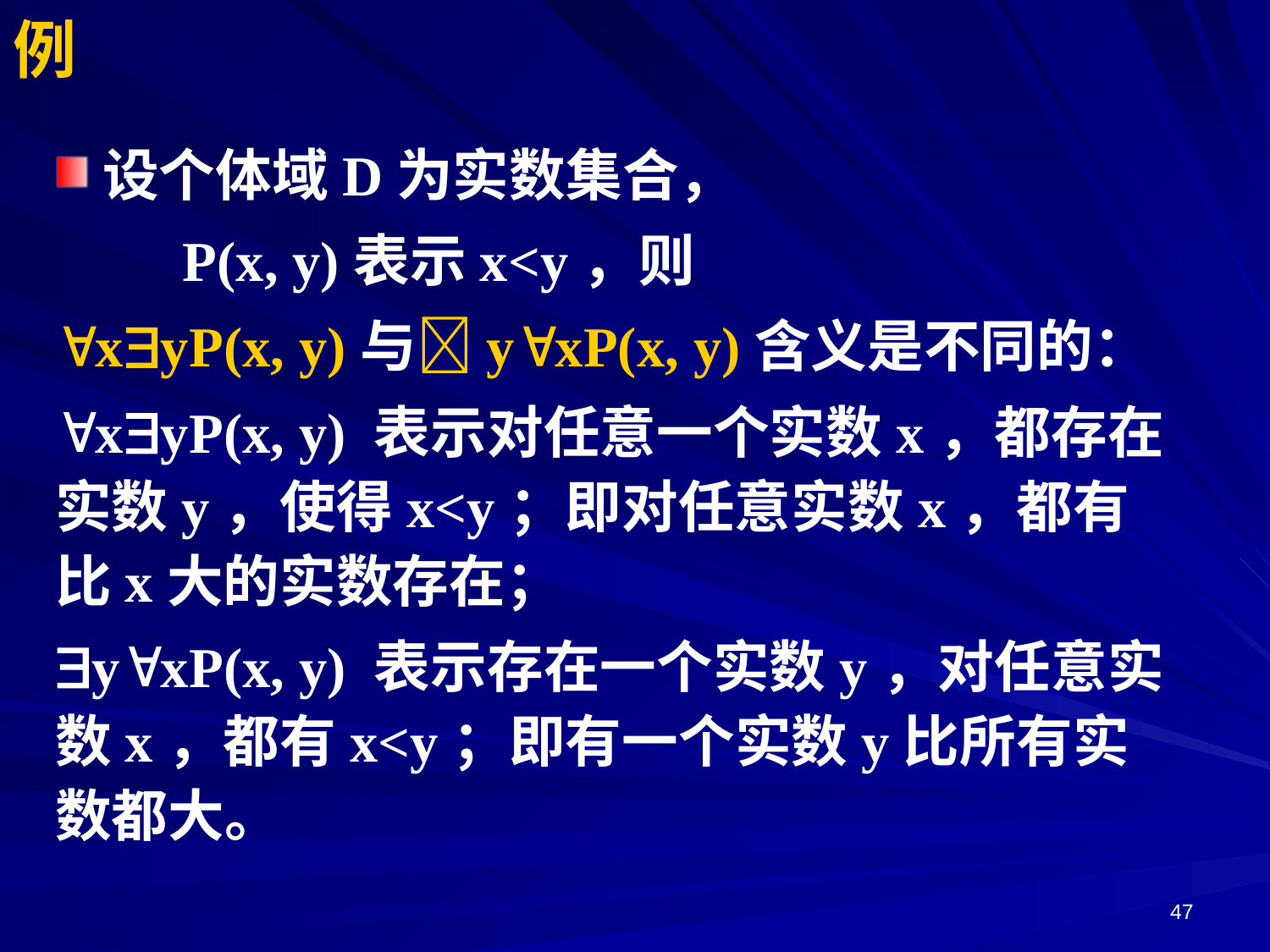

# 例
设个体域D为实数集合，
         P(x, y)表示x<y，则
∀x∃yP(x, y)与∃y∀xP(x, y)含义是不同的：
∀x∃yP(x, y) 表示对任意一个实数x，都存在实数y，使得x<y；即对任意实数x，都有比x大的实数存在；
∃y∀xP(x, y) 表示存在一个实数y，对任意实数x，都有x<y；即有一个实数y比所有实数都大。
47